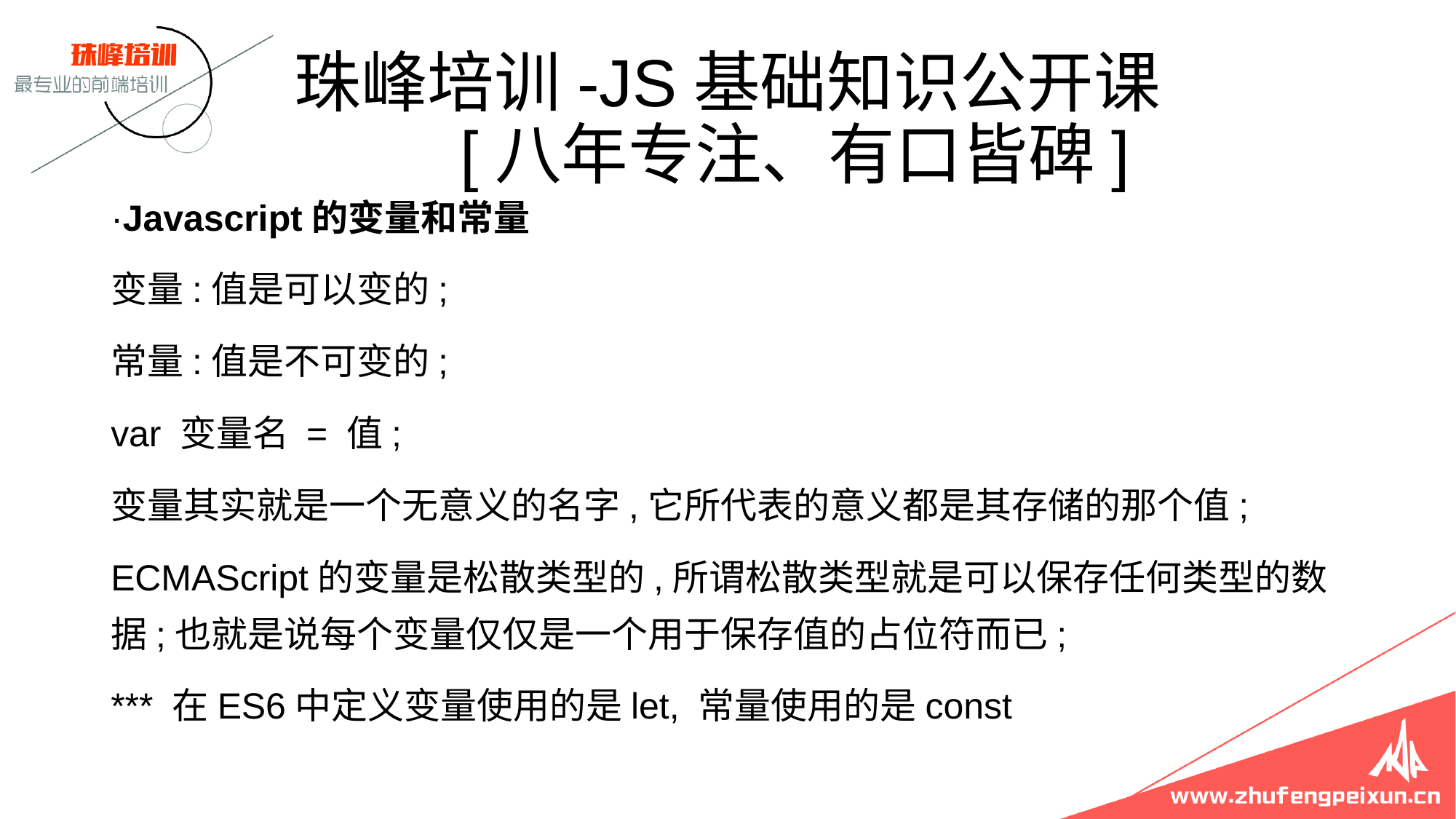

# 珠峰培训-JS基础知识公开课 [八年专注、有口皆碑]
·Javascript的变量和常量
变量:值是可以变的;
常量:值是不可变的;
var 变量名 = 值;
变量其实就是一个无意义的名字,它所代表的意义都是其存储的那个值;
ECMAScript的变量是松散类型的,所谓松散类型就是可以保存任何类型的数据;也就是说每个变量仅仅是一个用于保存值的占位符而已;
*** 在ES6中定义变量使用的是let, 常量使用的是const